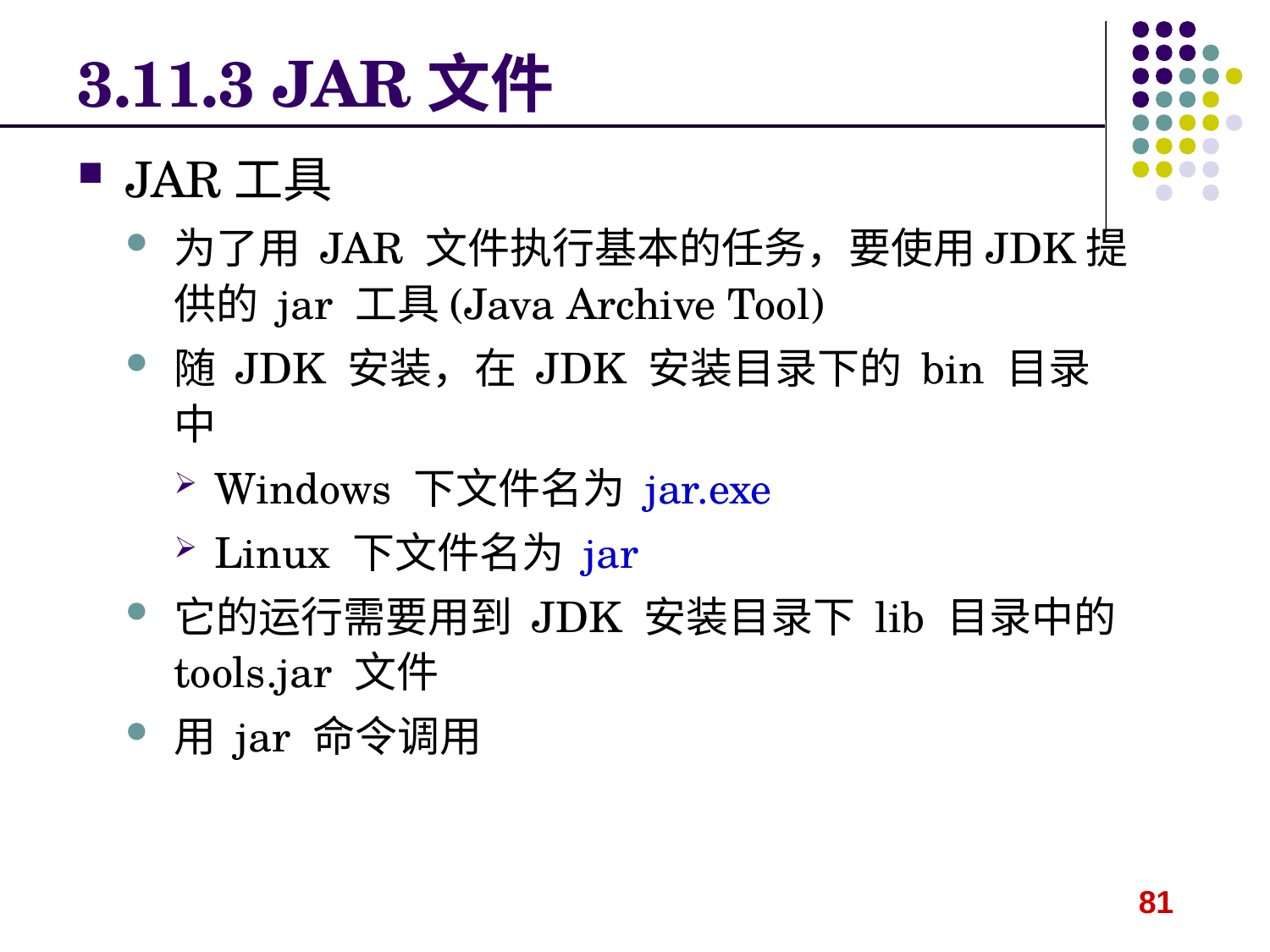

# 3.11.3 JAR文件
JAR工具
为了用 JAR 文件执行基本的任务，要使用JDK提供的 jar 工具(Java Archive Tool)
随 JDK 安装，在 JDK 安装目录下的 bin 目录中
Windows 下文件名为 jar.exe
Linux 下文件名为 jar
它的运行需要用到 JDK 安装目录下 lib 目录中的 tools.jar 文件
用 jar 命令调用